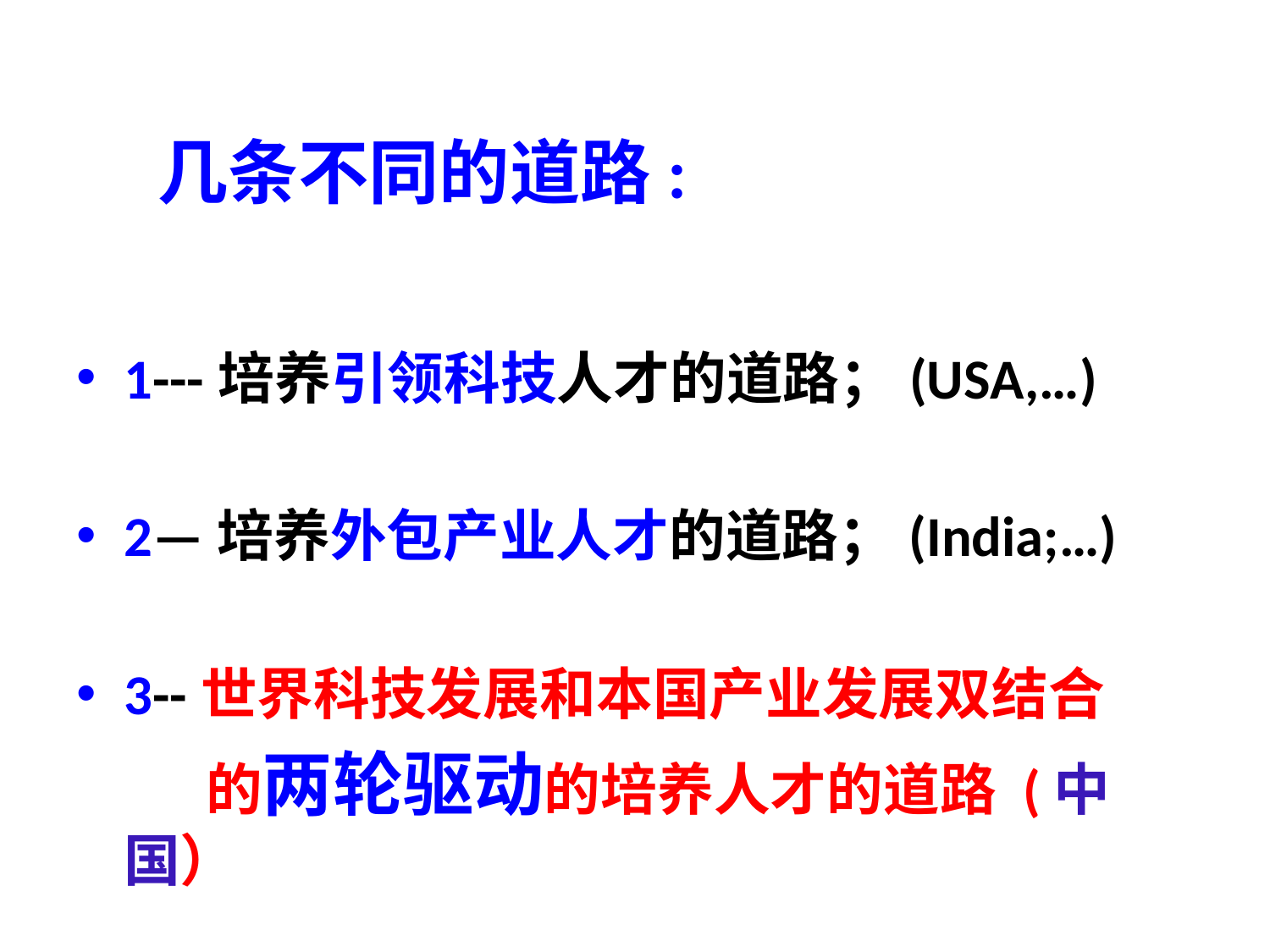

#
    几条不同的道路:

1---培养引领科技人才的道路；(USA,…)

2—培养外包产业人才的道路；(India;…)

3--世界科技发展和本国产业发展双结合
         的两轮驱动的培养人才的道路 (中国）